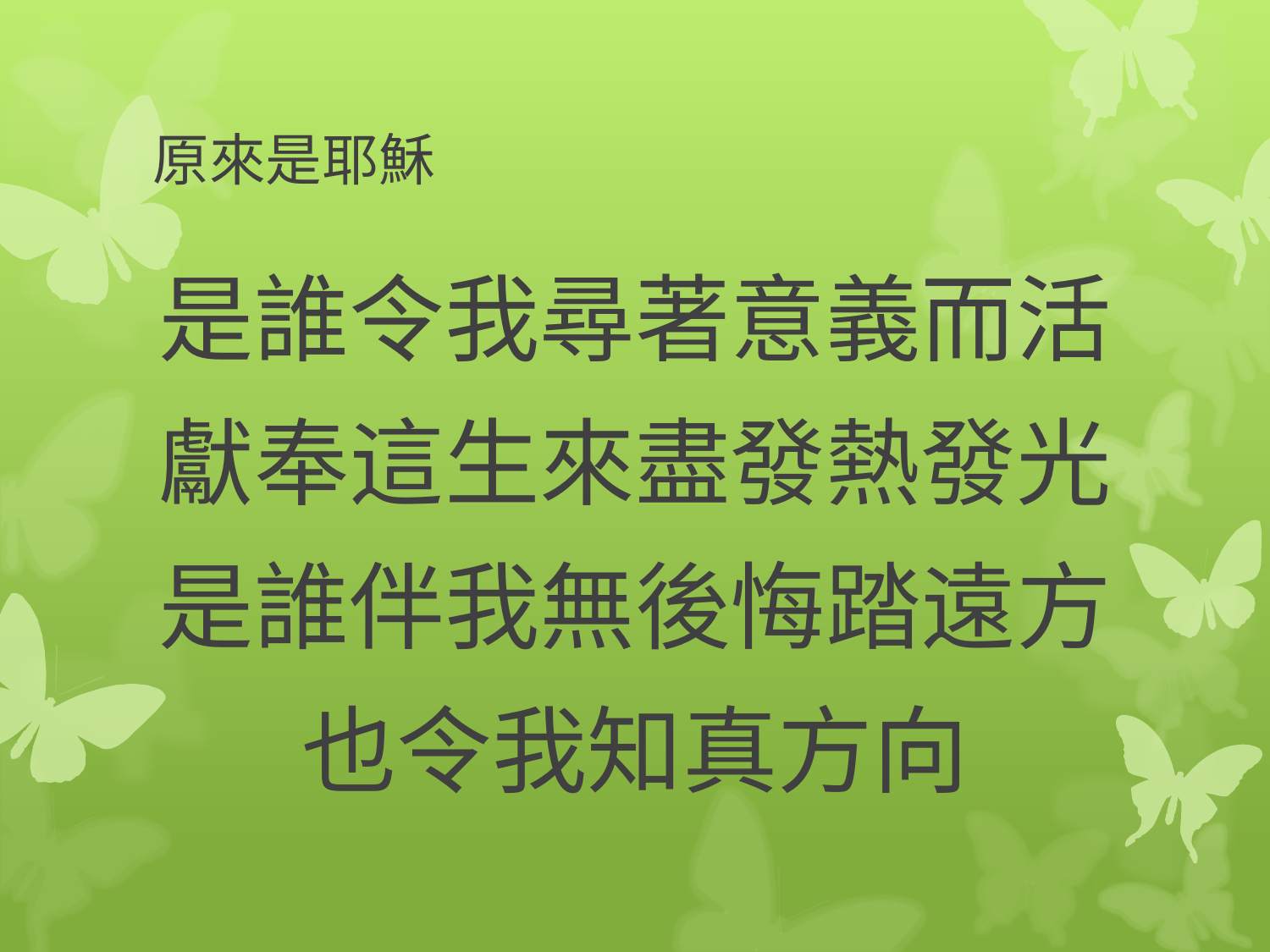

# 原來是耶穌
是誰令我尋著意義而活
獻奉這生來盡發熱發光
是誰伴我無後悔踏遠方
也令我知真方向